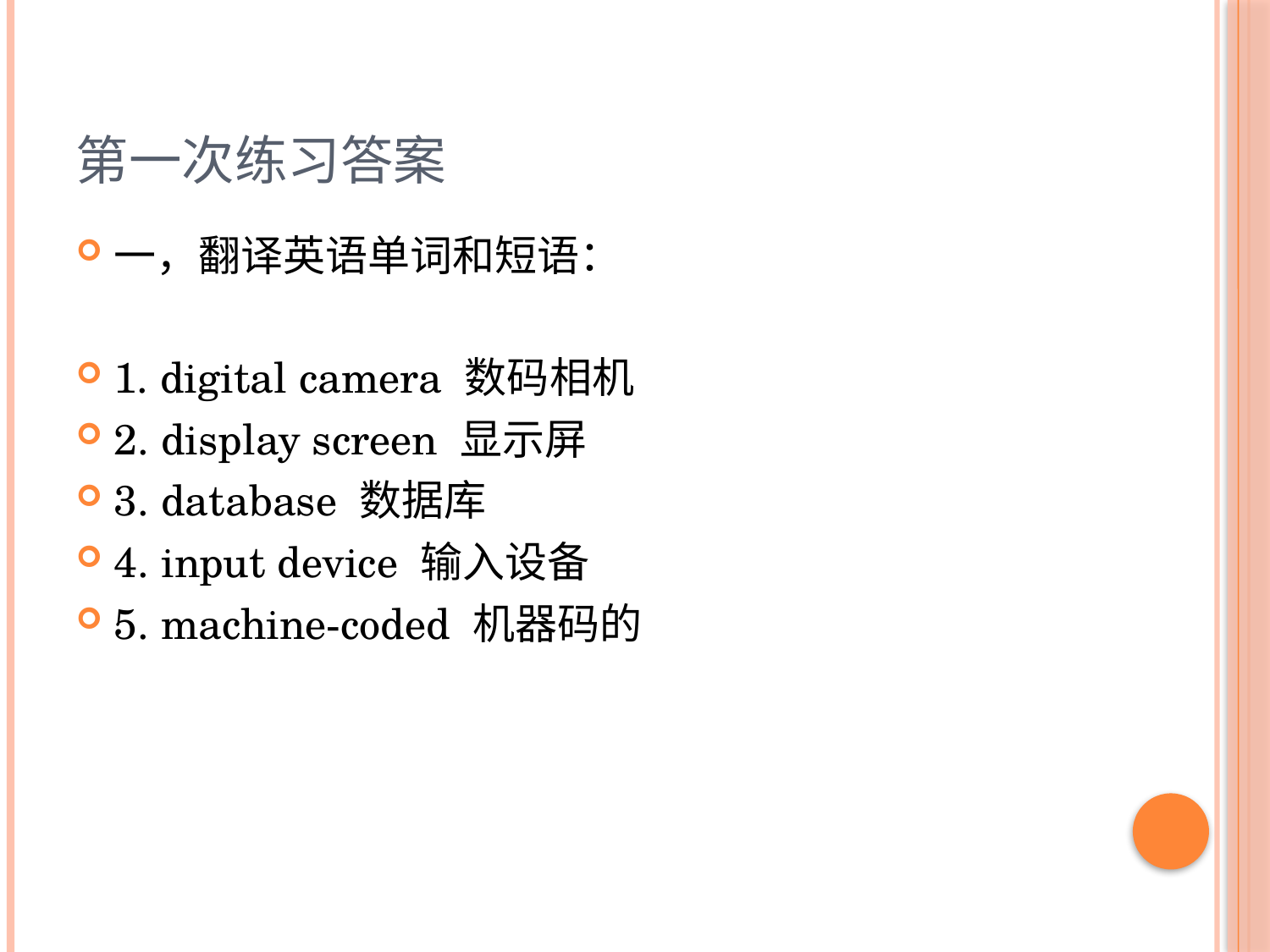

# 第一次练习答案
一，翻译英语单词和短语：

1. digital camera 数码相机
2. display screen 显示屏
3. database 数据库
4. input device 输入设备
5. machine-coded 机器码的